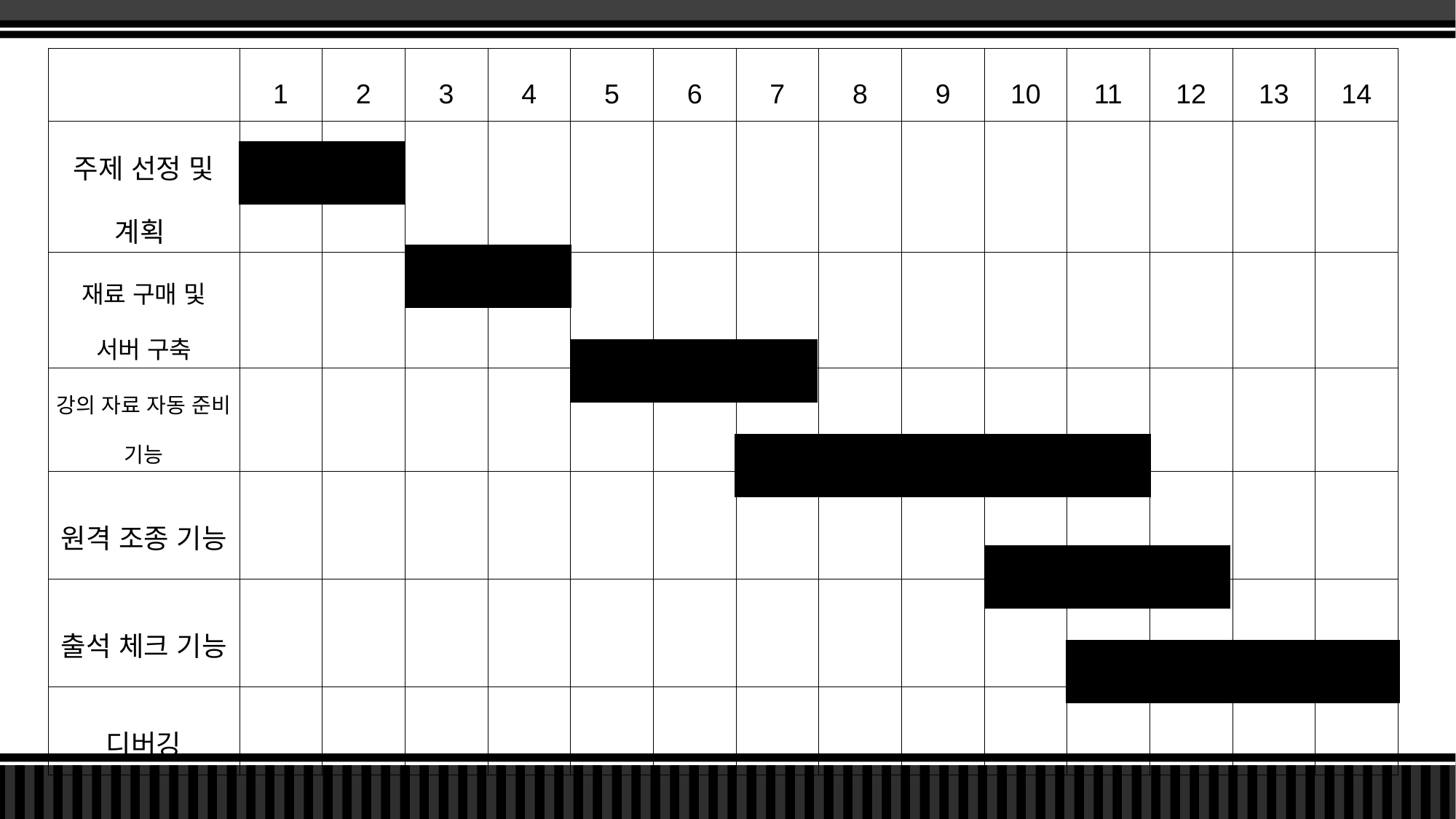

|  | 1 | 2 | 3 | 4 | 5 | 6 | 7 | 8 | 9 | 10 | 11 | 12 | 13 | 14 |
| --- | --- | --- | --- | --- | --- | --- | --- | --- | --- | --- | --- | --- | --- | --- |
| 주제 선정 및 계획 |  |  |  |  |  |  |  |  |  |  |  |  |  |  |
| 재료 구매 및 서버 구축 |  |  |  |  |  |  |  |  |  |  |  |  |  |  |
| 강의 자료 자동 준비 기능 |  |  |  |  |  |  |  |  |  |  |  |  |  |  |
| 원격 조종 기능 |  |  |  |  |  |  |  |  |  |  |  |  |  |  |
| 출석 체크 기능 |  |  |  |  |  |  |  |  |  |  |  |  |  |  |
| 디버깅 |  |  |  |  |  |  |  |  |  |  |  |  |  |  |